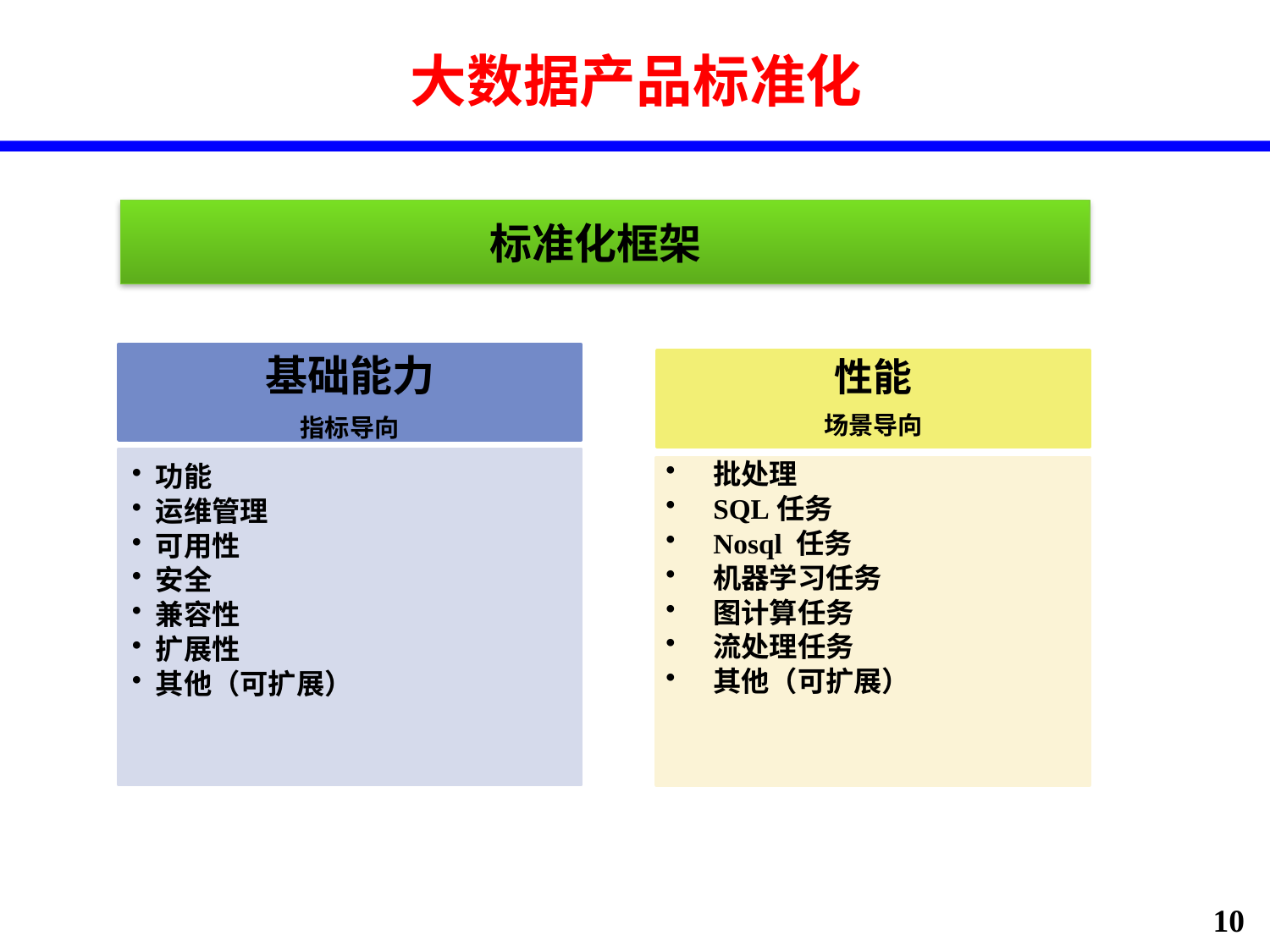

# 大数据产品标准化
标准化框架

基础能力
指标导向

性能
场景导向
批处理
SQL任务
Nosql 任务
机器学习任务
图计算任务
流处理任务
其他（可扩展）

功能
运维管理
可用性
安全
兼容性
扩展性
其他（可扩展）